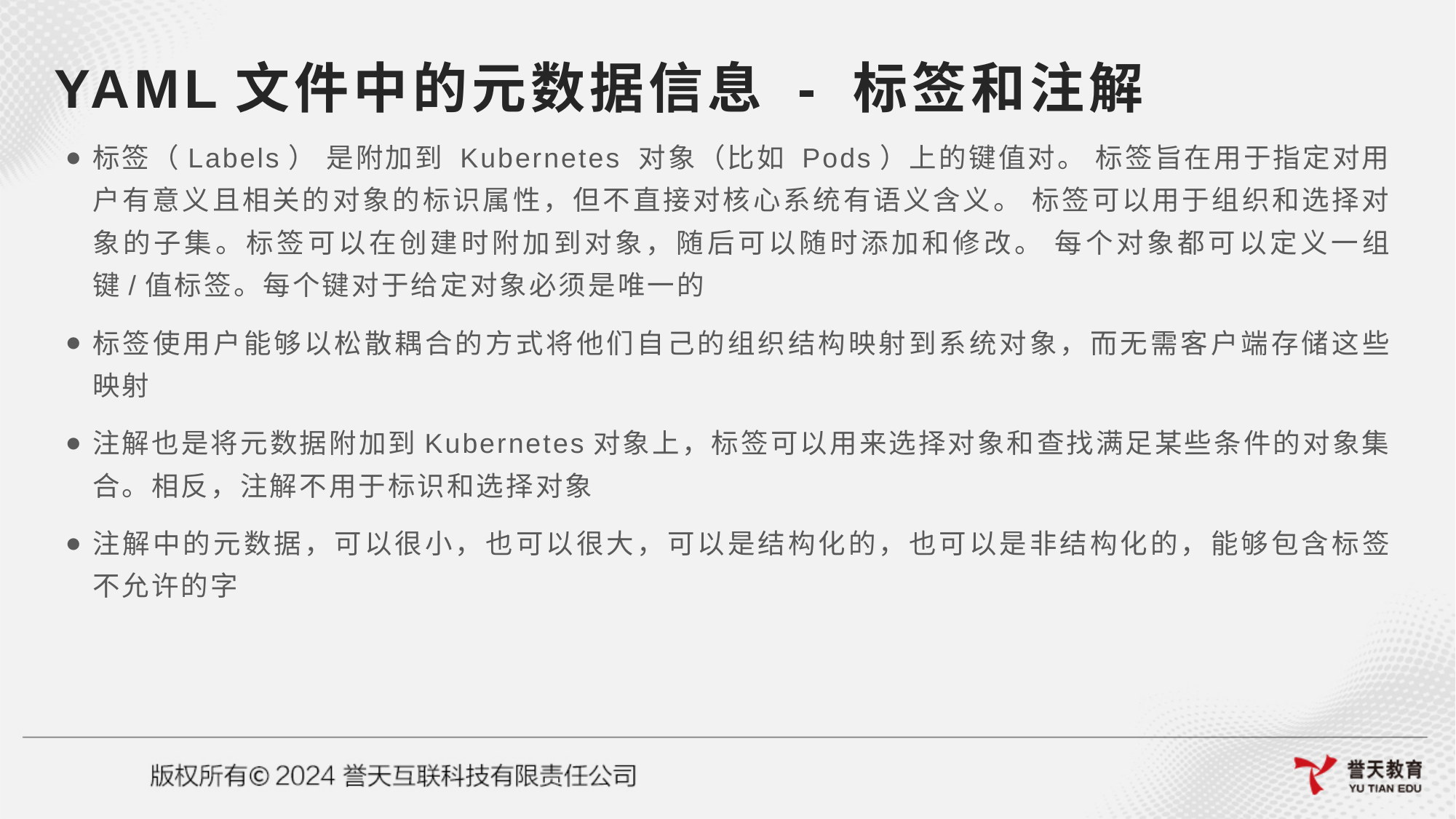

# YAML文件中的元数据信息 - 标签和注解
标签（Labels） 是附加到 Kubernetes 对象（比如 Pods）上的键值对。 标签旨在用于指定对用户有意义且相关的对象的标识属性，但不直接对核心系统有语义含义。 标签可以用于组织和选择对象的子集。标签可以在创建时附加到对象，随后可以随时添加和修改。 每个对象都可以定义一组键/值标签。每个键对于给定对象必须是唯一的
标签使用户能够以松散耦合的方式将他们自己的组织结构映射到系统对象，而无需客户端存储这些映射
注解也是将元数据附加到Kubernetes对象上，标签可以用来选择对象和查找满足某些条件的对象集合。相反，注解不用于标识和选择对象
注解中的元数据，可以很小，也可以很大，可以是结构化的，也可以是非结构化的，能够包含标签不允许的字